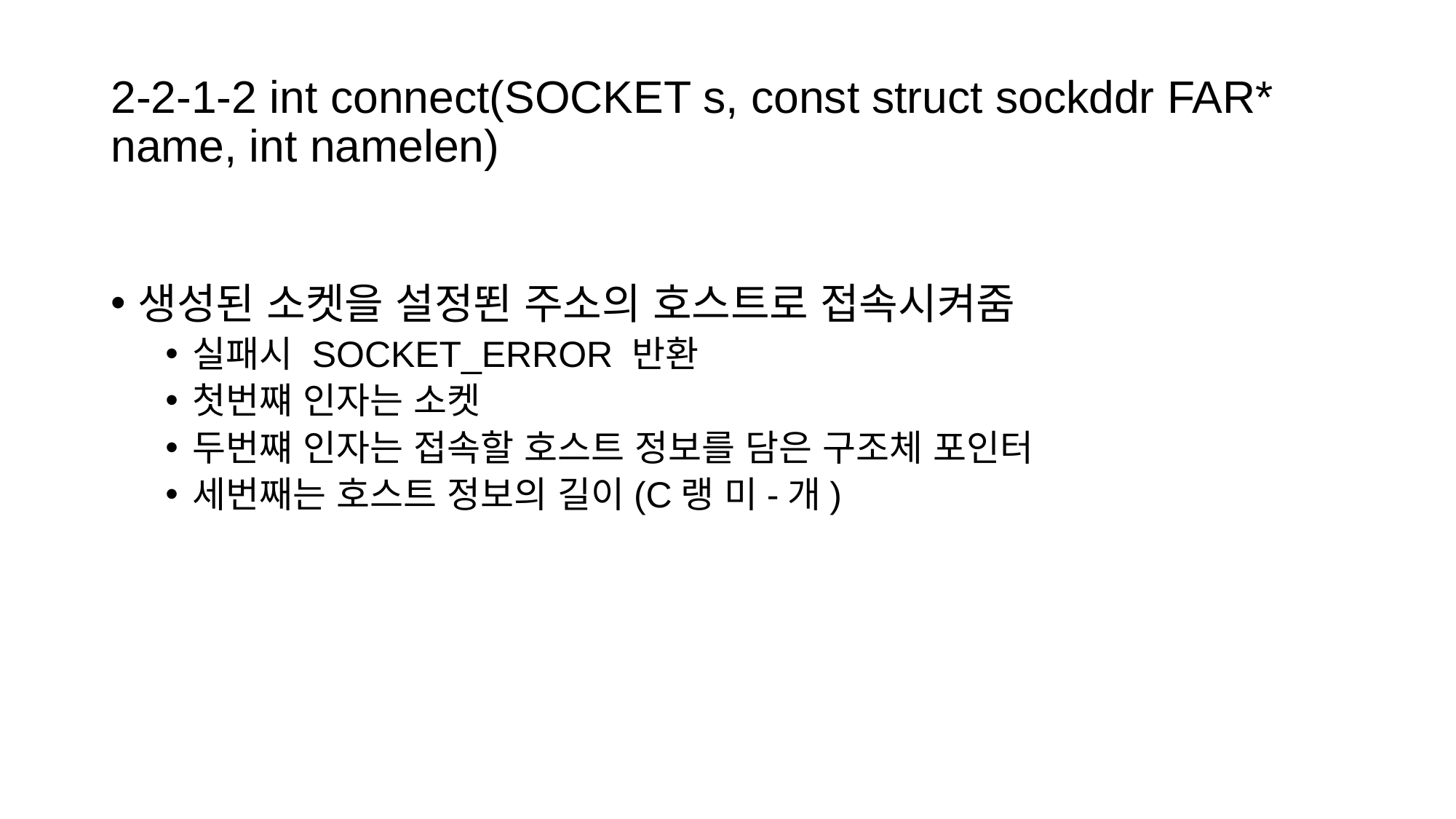

# 2-2-1-2 int connect(SOCKET s, const struct sockddr FAR* name, int namelen)

생성된 소켓을 설정뙨 주소의 호스트로 접속시켜줌
실패시 SOCKET_ERROR 반환
첫번쨰 인자는 소켓
두번쨰 인자는 접속할 호스트 정보를 담은 구조체 포인터
세번째는 호스트 정보의 길이(C랭 미-개)